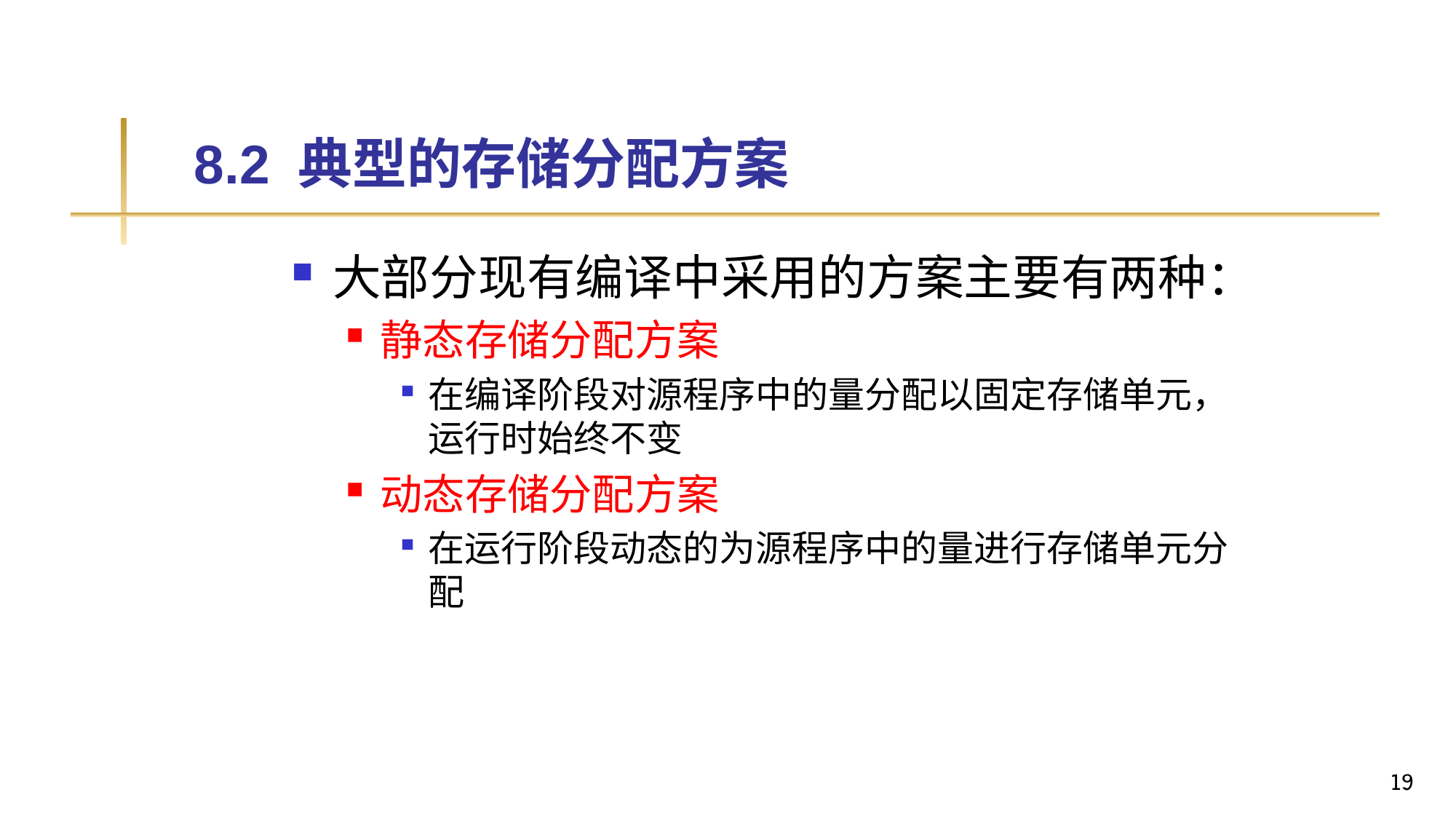

# 8.2 典型的存储分配方案
大部分现有编译中采用的方案主要有两种：
静态存储分配方案
在编译阶段对源程序中的量分配以固定存储单元，运行时始终不变
动态存储分配方案
在运行阶段动态的为源程序中的量进行存储单元分配
19